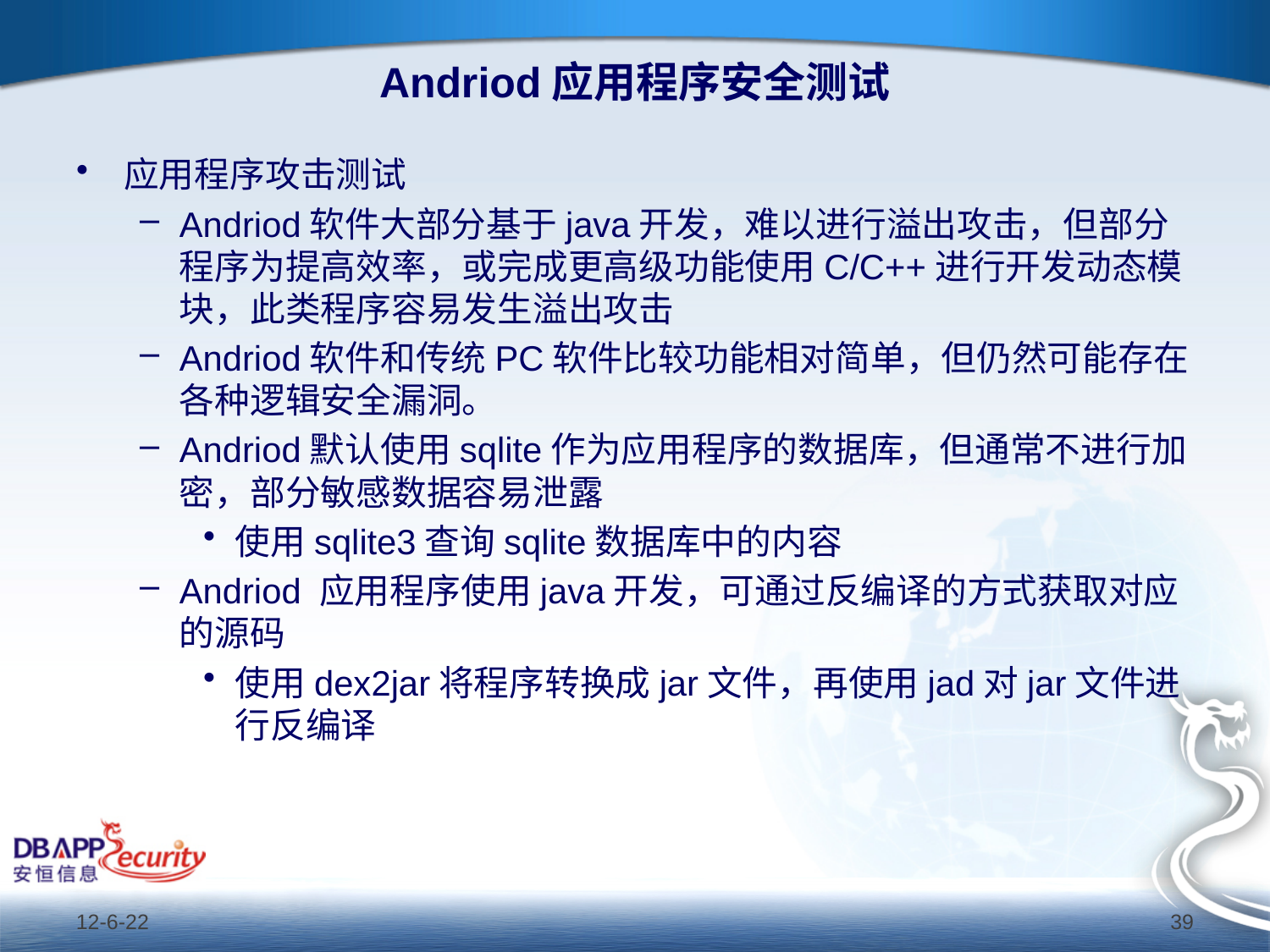

# Andriod应用程序安全测试
应用程序攻击测试
Andriod软件大部分基于java开发，难以进行溢出攻击，但部分程序为提高效率，或完成更高级功能使用C/C++进行开发动态模块，此类程序容易发生溢出攻击
Andriod软件和传统PC软件比较功能相对简单，但仍然可能存在各种逻辑安全漏洞。
Andriod默认使用sqlite作为应用程序的数据库，但通常不进行加密，部分敏感数据容易泄露
使用sqlite3查询sqlite数据库中的内容
Andriod 应用程序使用java开发，可通过反编译的方式获取对应的源码
使用dex2jar将程序转换成jar文件，再使用jad对jar文件进行反编译